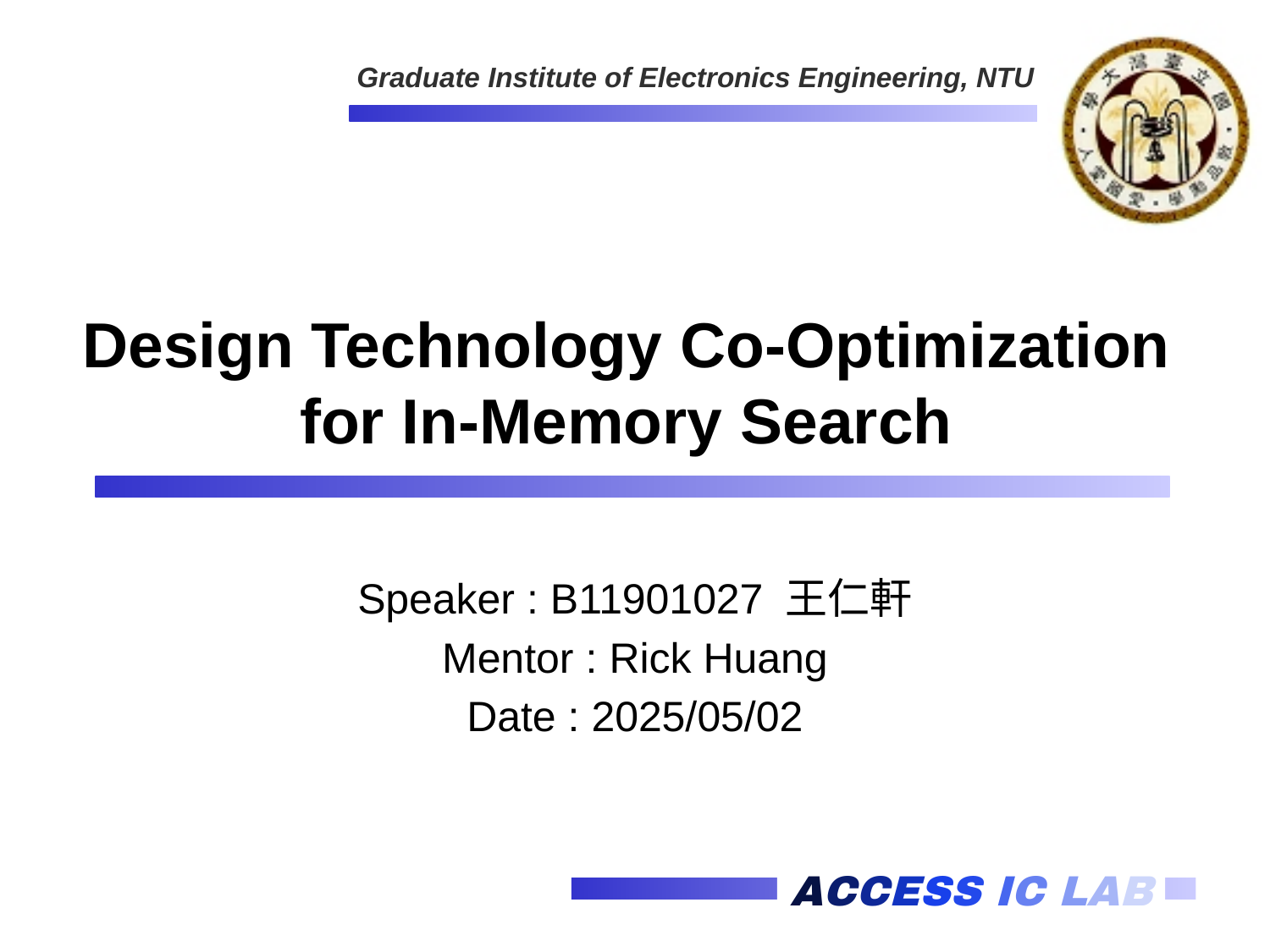

# Design Technology Co-Optimization for In-Memory Search
Speaker : B11901027 王仁軒
Mentor : Rick Huang
Date : 2025/05/02